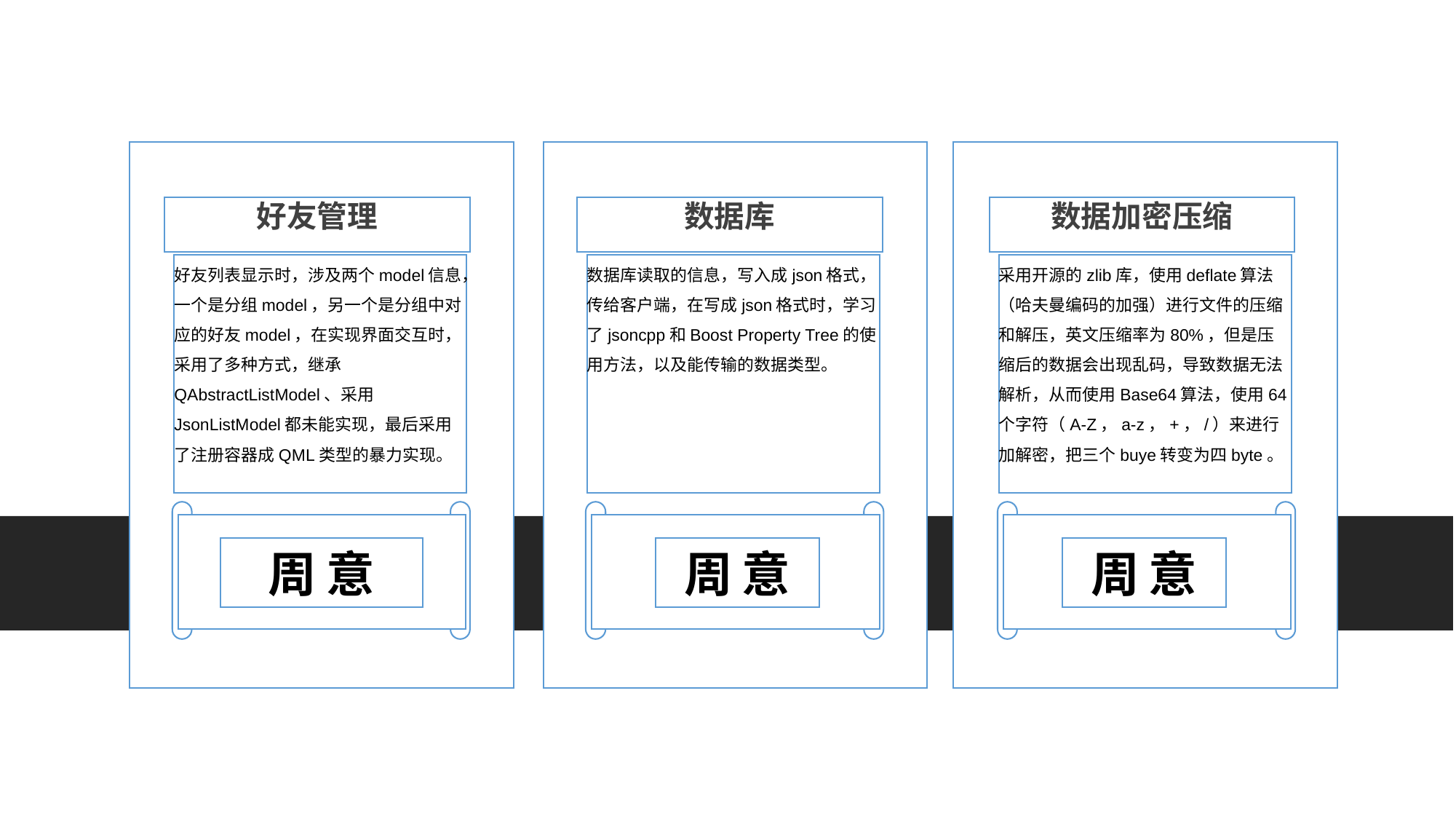

好友管理

周意

数据库
数据库读取的信息，写入成json格式，传给客户端，在写成json格式时，学习了jsoncpp和Boost Property Tree的使用方法，以及能传输的数据类型。

周意

数据加密压缩
采用开源的zlib库，使用deflate算法（哈夫曼编码的加强）进行文件的压缩和解压，英文压缩率为80%，但是压缩后的数据会出现乱码，导致数据无法解析，从而使用Base64算法，使用64个字符（A-Z，a-z，+，/）来进行加解密，把三个buye转变为四byte。

周意
好友列表显示时，涉及两个model信息，一个是分组model，另一个是分组中对应的好友model，在实现界面交互时，采用了多种方式，继承QAbstractListModel、采用JsonListModel都未能实现，最后采用了注册容器成QML类型的暴力实现。